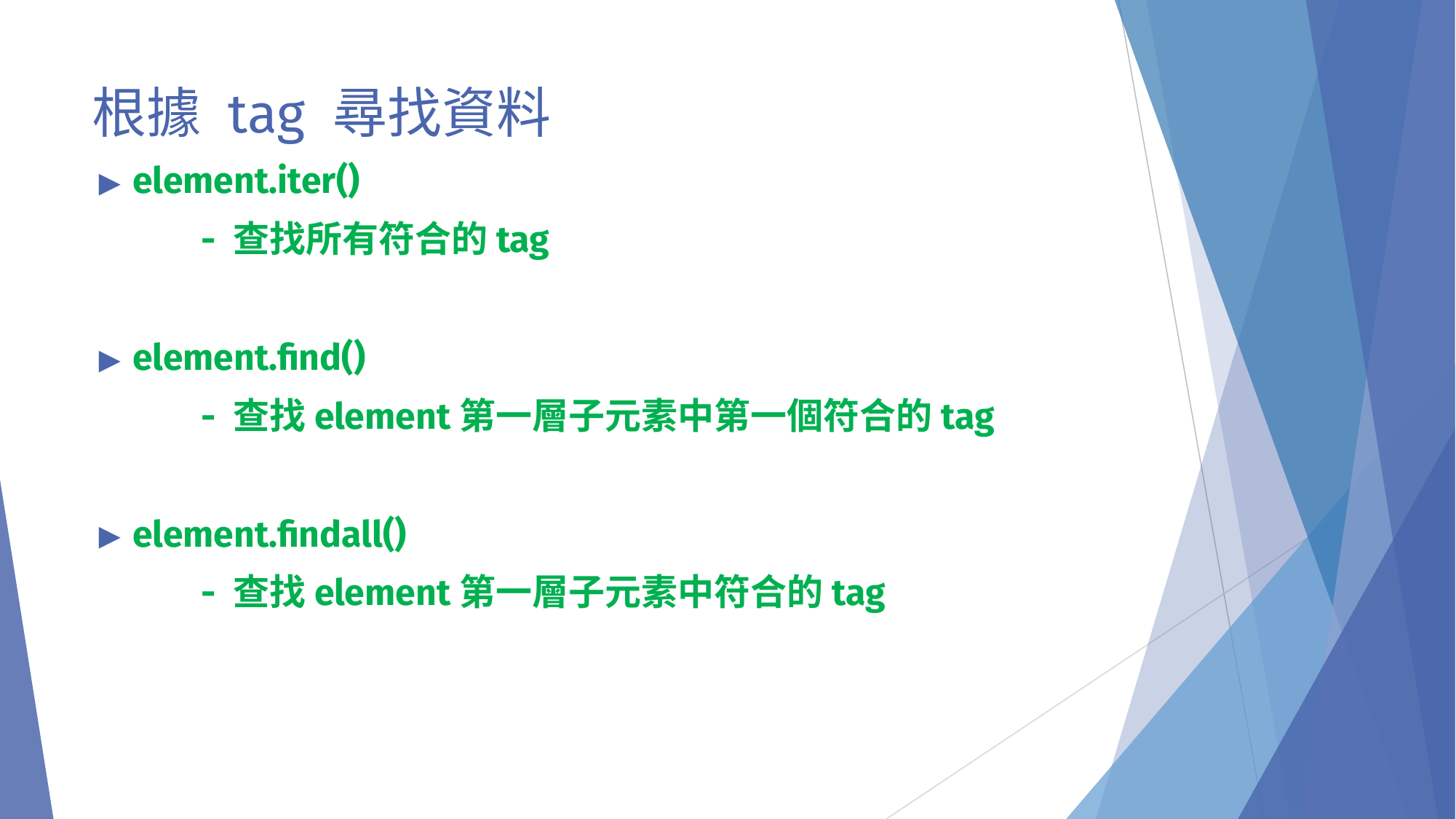

# 根據 tag 尋找資料
element.iter()
	- 查找所有符合的tag

element.find()
	- 查找element第一層子元素中第一個符合的tag

element.findall()
	- 查找element第一層子元素中符合的tag